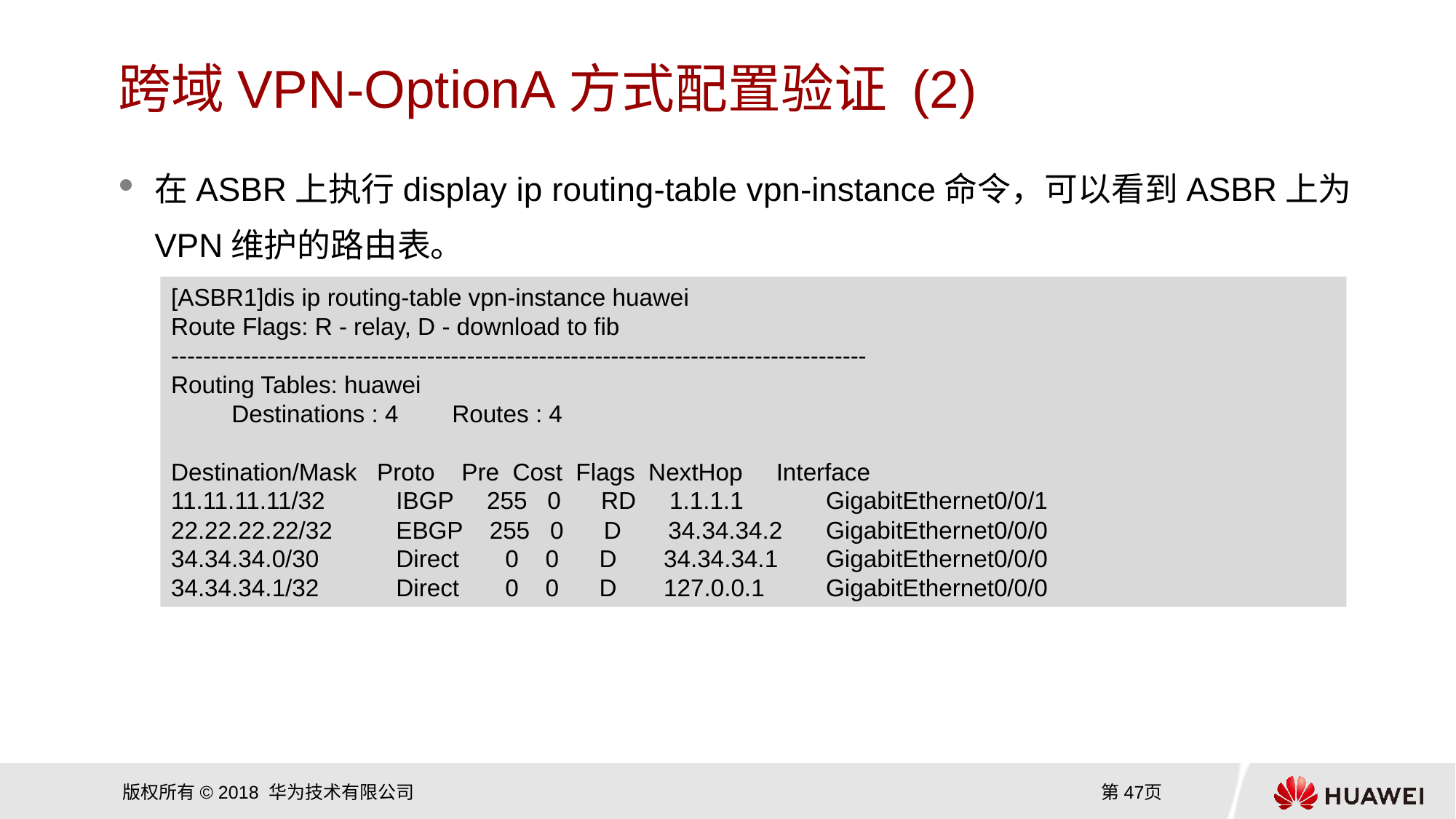

# 跨域VPN-OptionA方式配置验证 (2)
在ASBR上执行display ip routing-table vpn-instance命令，可以看到ASBR上为VPN维护的路由表。

[ASBR1]dis ip routing-table vpn-instance huawei
Route Flags: R - relay, D - download to fib
---------------------------------------------------------------------------------------
Routing Tables: huawei
         Destinations : 4        Routes : 4

Destination/Mask   Proto    Pre  Cost  Flags  NextHop     Interface
11.11.11.11/32     	 IBGP     255   0      RD     1.1.1.1     	GigabitEthernet0/0/1
22.22.22.22/32     	 EBGP    255   0      D       34.34.34.2  	GigabitEthernet0/0/0
34.34.34.0/30      	 Direct 	 0    0      D       34.34.34.1  	GigabitEthernet0/0/0
34.34.34.1/32      	 Direct 	 0    0      D       127.0.0.1  	GigabitEthernet0/0/0